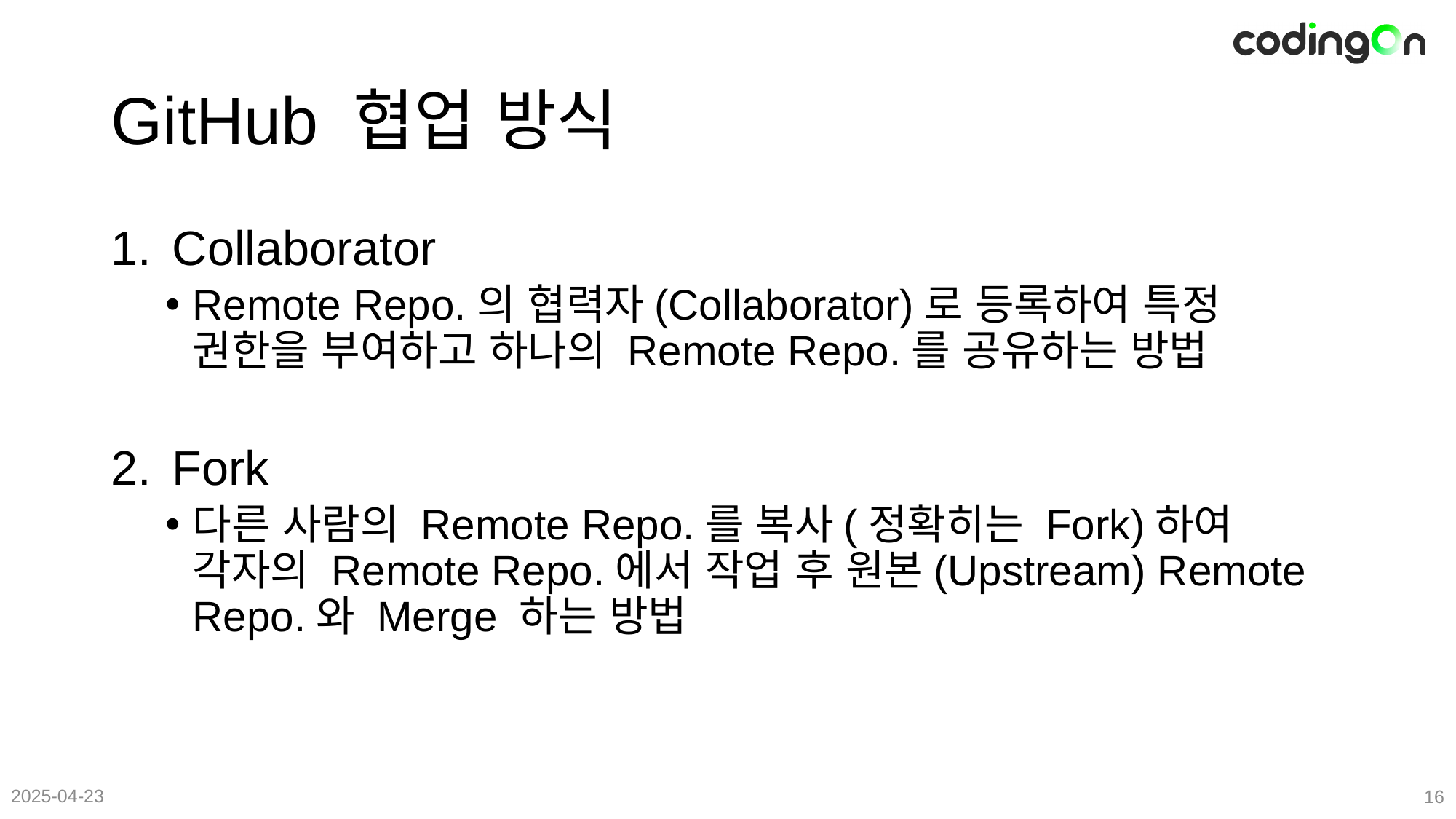

# GitHub 협업 방식
Collaborator
Remote Repo.의 협력자(Collaborator)로 등록하여 특정 권한을 부여하고 하나의 Remote Repo.를 공유하는 방법

Fork
다른 사람의 Remote Repo.를 복사(정확히는 Fork)하여 각자의 Remote Repo.에서 작업 후 원본(Upstream) Remote Repo.와 Merge 하는 방법
2025-04-23
16